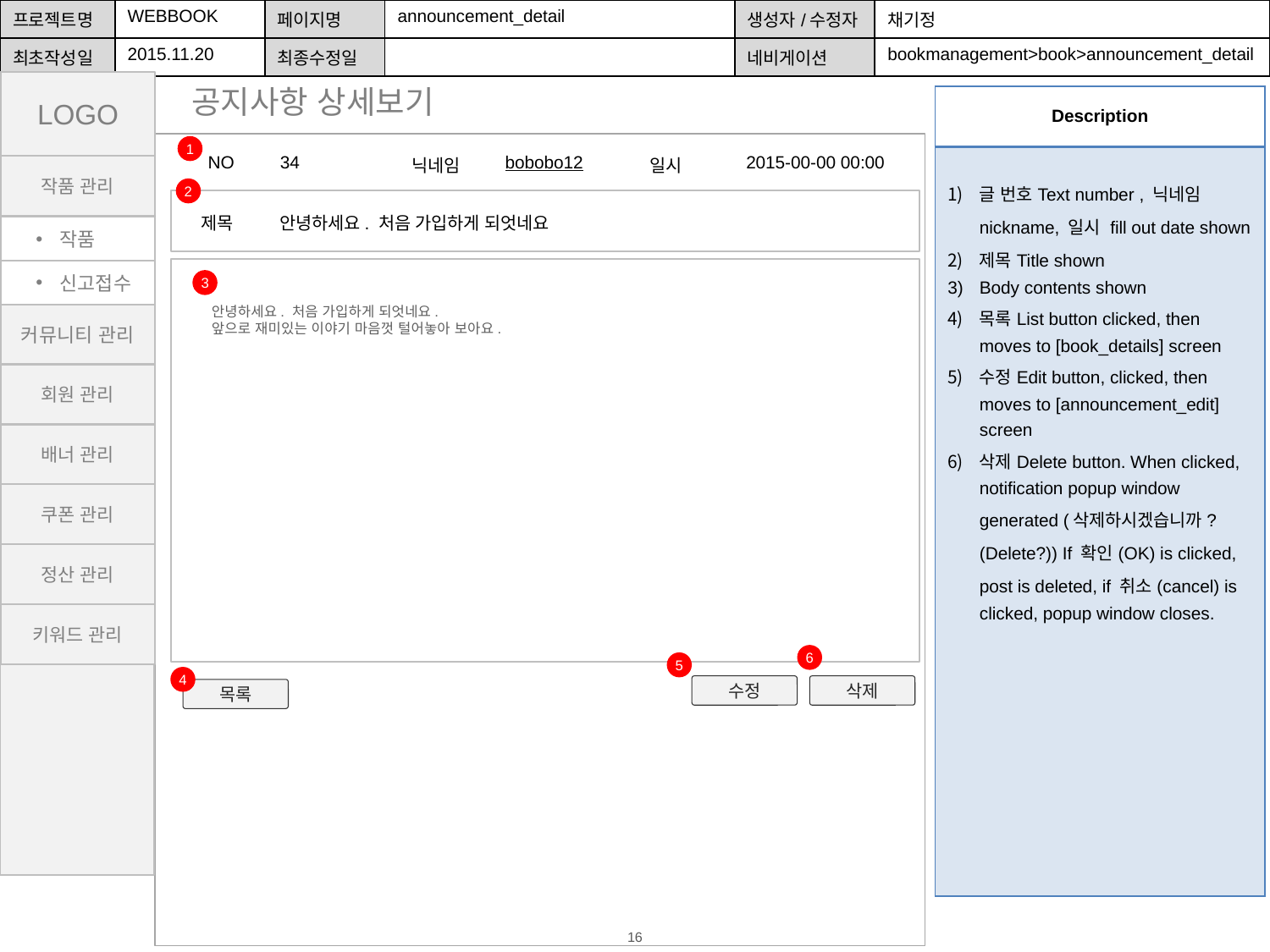

| 프로젝트명 | WEBBOOK | 페이지명 | announcement\_detail | 생성자/수정자 | 채기정 |
| --- | --- | --- | --- | --- | --- |
| 최초작성일 | 2015.11.20 | 최종수정일 |  | 네비게이션 | bookmanagement>book>announcement\_detail |

LOGO
공지사항 상세보기
| Description |
| --- |
| 글 번호Text number , 닉네임nickname, 일시 fill out date shown 제목Title shown Body contents shown 목록List button clicked, then moves to [book\_details] screen 수정Edit button, clicked, then moves to [announcement\_edit] screen 삭제Delete button. When clicked, notification popup window generated (삭제하시겠습니까?(Delete?)) If 확인(OK) is clicked, post is deleted, if 취소(cancel) is clicked, popup window closes. |

1
| NO | 34 | 닉네임 | bobobo12 | 일시 | 2015-00-00 00:00 |
| --- | --- | --- | --- | --- | --- |
작품 관리
2

제목
안녕하세요. 처음 가입하게 되엇네요
작품

신고접수
3
안녕하세요. 처음 가입하게 되엇네요.
앞으로 재미있는 이야기 마음껏 털어놓아 보아요.
커뮤니티 관리
회원 관리
배너 관리
쿠폰 관리
정산 관리
키워드 관리
6
5
4
수정
삭제
목록